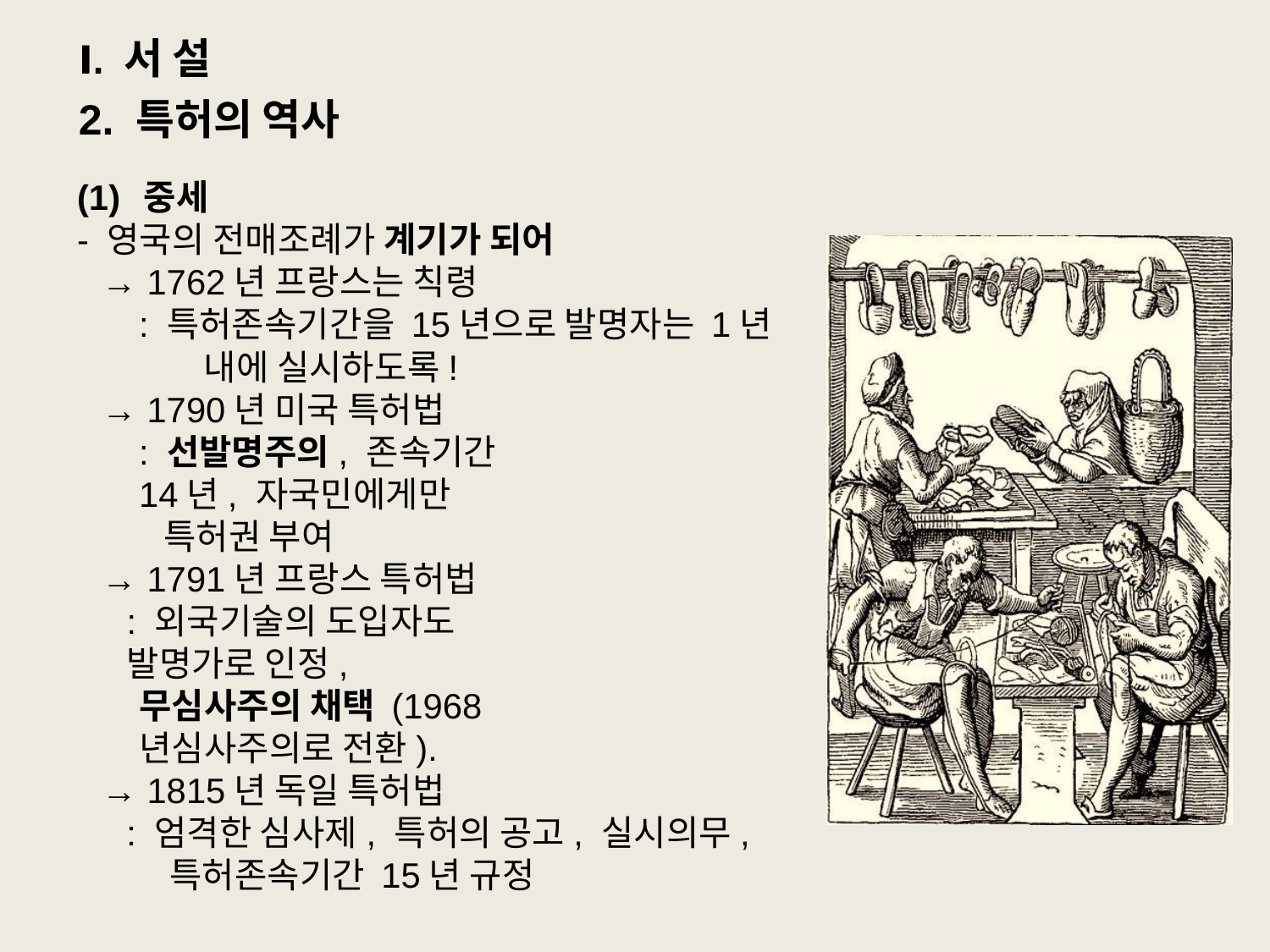

# Ⅰ. 서 설
2. 특허의 역사
(1) 중세
- 영국의 전매조례가 계기가 되어
→ 1762년 프랑스는 칙령
: 특허존속기간을 15년으로 발명자는 1년
내에 실시하도록!
→ 1790년 미국 특허법
: 선발명주의, 존속기간 14년, 자국민에게만
특허권 부여
→ 1791년 프랑스 특허법
: 외국기술의 도입자도 발명가로 인정,
무심사주의 채택 (1968년심사주의로 전환).
→ 1815년 독일 특허법
: 엄격한 심사제, 특허의 공고, 실시의무,  특허존속기간 15년 규정